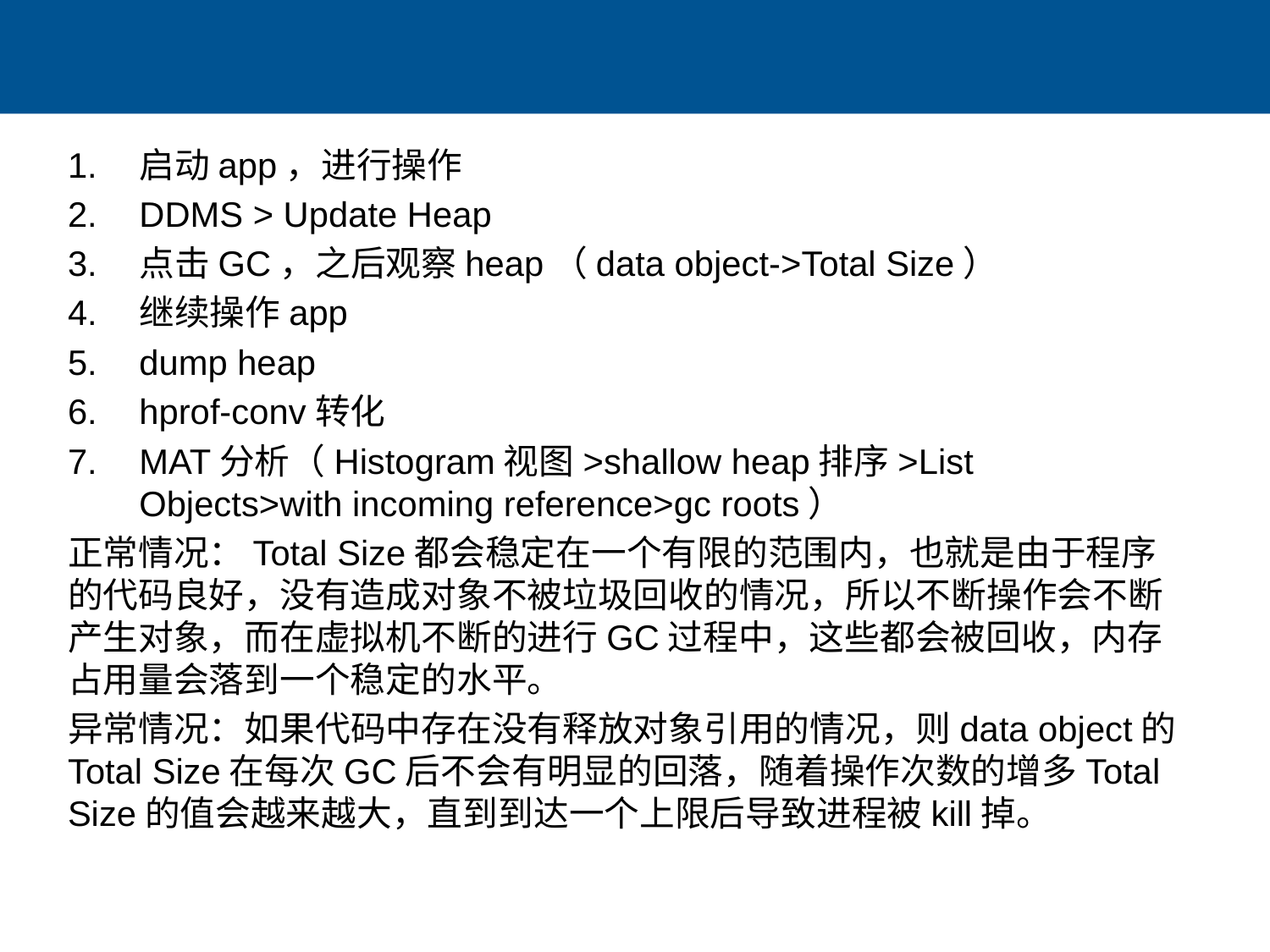

#
启动app，进行操作
DDMS > Update Heap
点击GC，之后观察heap（data object->Total Size）
继续操作app
dump heap
hprof-conv转化
MAT分析（Histogram视图>shallow heap排序>List Objects>with incoming reference>gc roots）
正常情况：Total Size都会稳定在一个有限的范围内，也就是由于程序的代码良好，没有造成对象不被垃圾回收的情况，所以不断操作会不断产生对象，而在虚拟机不断的进行GC过程中，这些都会被回收，内存占用量会落到一个稳定的水平。
异常情况：如果代码中存在没有释放对象引用的情况，则data object的Total Size在每次GC后不会有明显的回落，随着操作次数的增多Total Size的值会越来越大，直到到达一个上限后导致进程被kill掉。